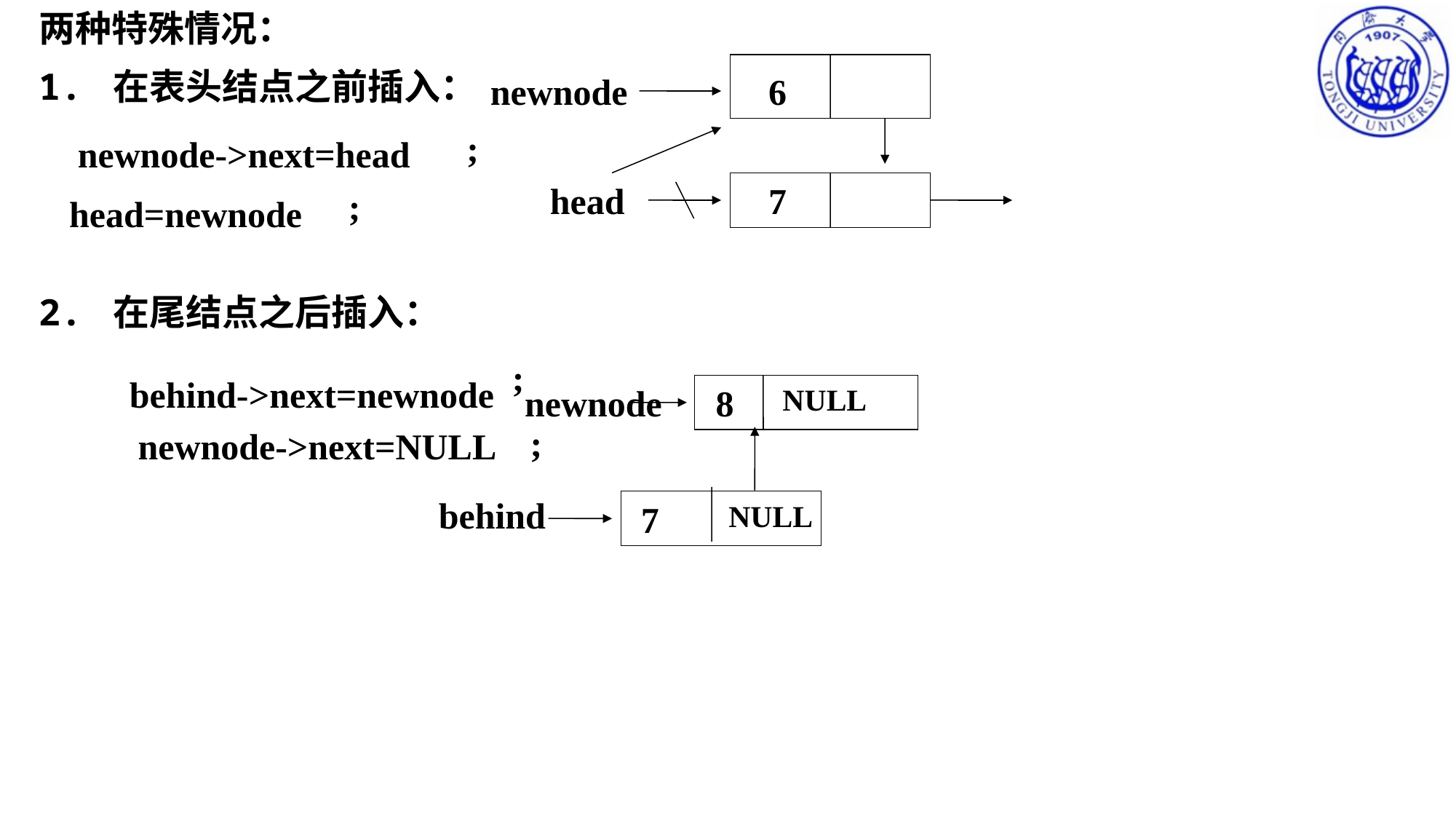

两种特殊情况：
1. 在表头结点之前插入：
	                                   ;
                                  ;

2. 在尾结点之后插入：
	                                        ;
	                                          ;

newnode
6

newnode->next=head

head

 7

head=newnode

behind->next=newnode
newnode

 8

NULL

newnode->next=NULL

behind

7

NULL